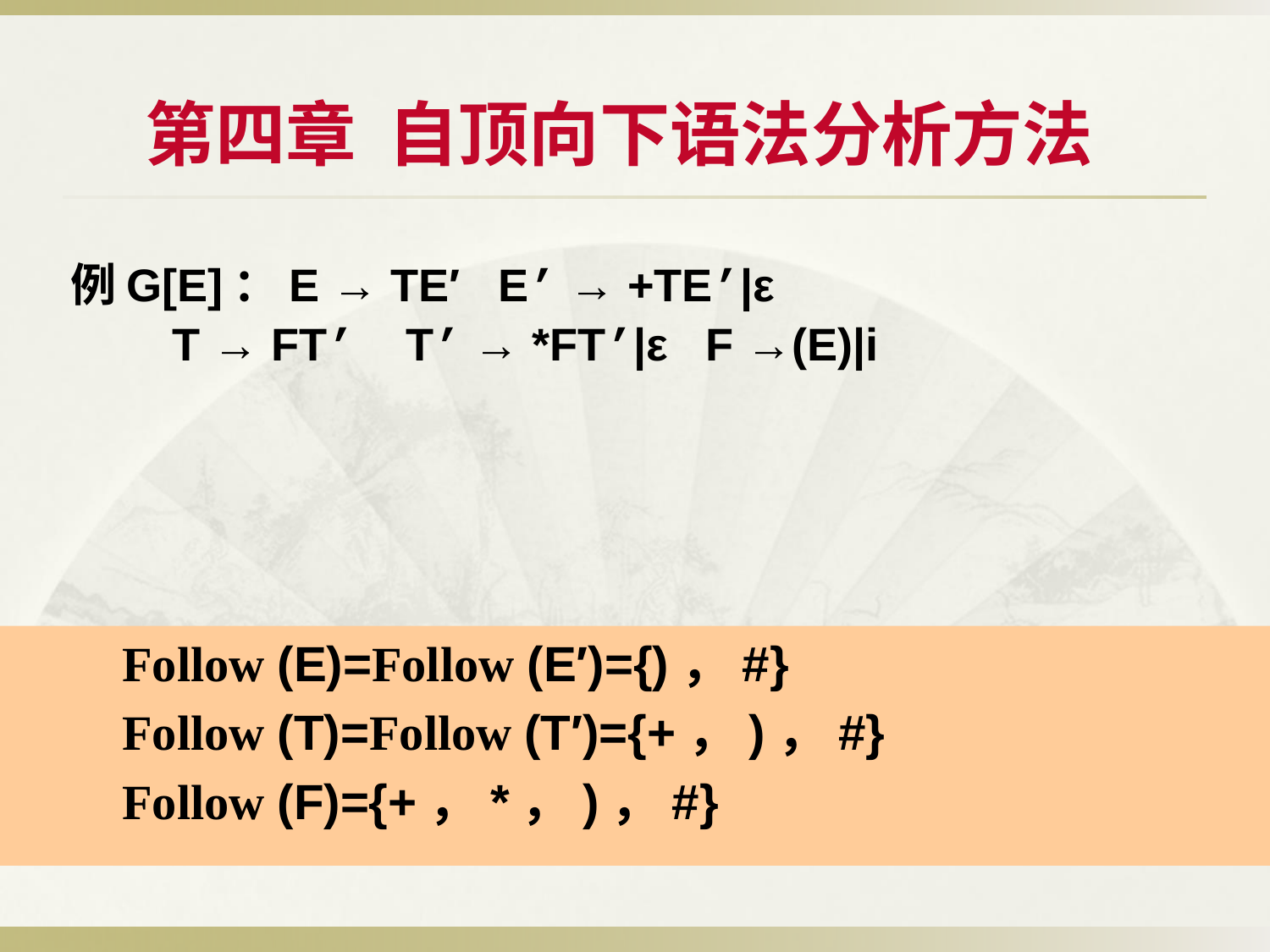

# 第四章  自顶向下语法分析方法
例G[E]：E → TE′   E’ → +TE’|ε
        T → FT’    T’ → *FT’|ε   F →(E)|i

        Follow (E)=Follow (E′)={)，#}
        Follow (T)=Follow (T′)={+，)，#}
        Follow (F)={+，*，)，#}